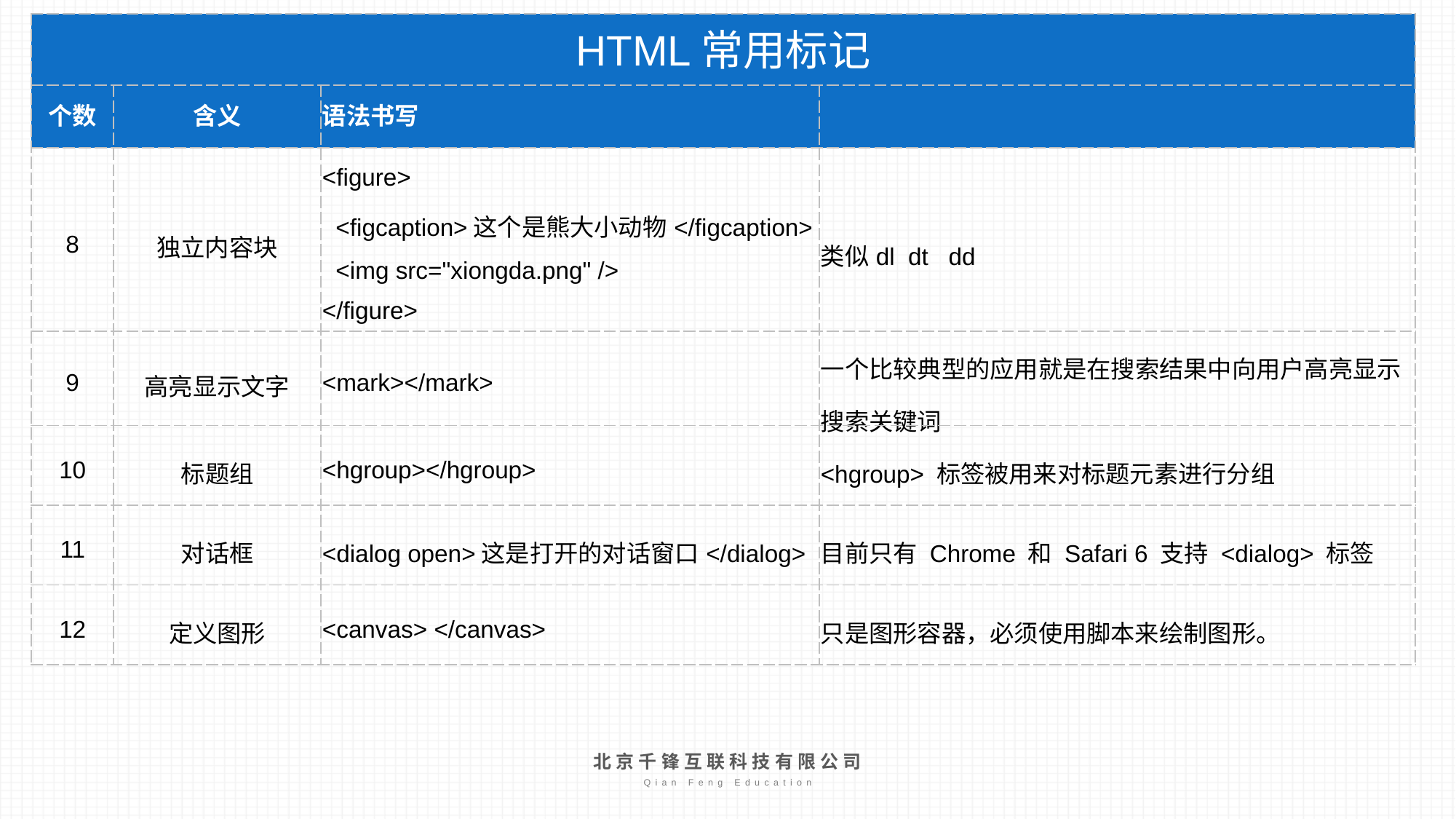

| HTML常用标记 |  |  |  |
| --- | --- | --- | --- |
| 个数 | 含义 | 语法书写 |  |
| 8 | 独立内容块 | <figure> <figcaption>这个是熊大小动物</figcaption> <img src="xiongda.png" /> </figure> | 类似dl dt dd |
| 9 | 高亮显示文字 | <mark></mark> | 一个比较典型的应用就是在搜索结果中向用户高亮显示搜索关键词 |
| 10 | 标题组 | <hgroup></hgroup> | <hgroup> 标签被用来对标题元素进行分组 |
| 11 | 对话框 | <dialog open>这是打开的对话窗口</dialog> | 目前只有 Chrome 和 Safari 6 支持 <dialog> 标签 |
| 12 | 定义图形 | <canvas> </canvas> | 只是图形容器，必须使用脚本来绘制图形。 |
北京千锋互联科技有限公司
Qian Feng Education